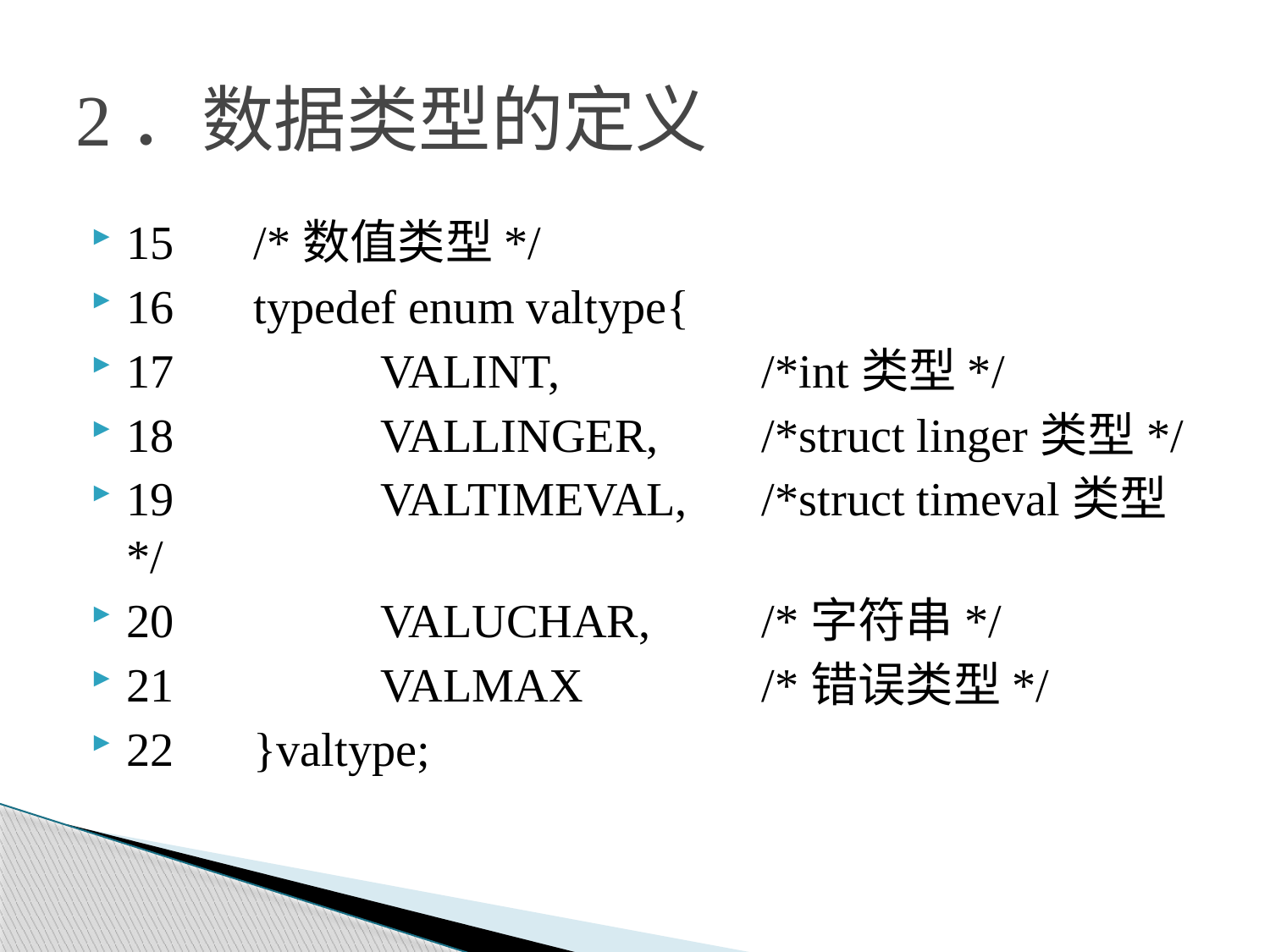

# 2．数据类型的定义
15	/*数值类型*/
16	typedef enum valtype{
17		VALINT,		/*int类型*/
18		VALLINGER,	/*struct linger类型*/
19		VALTIMEVAL,	/*struct timeval类型*/
20		VALUCHAR,	/*字符串*/
21		VALMAX		/*错误类型*/
22	}valtype;